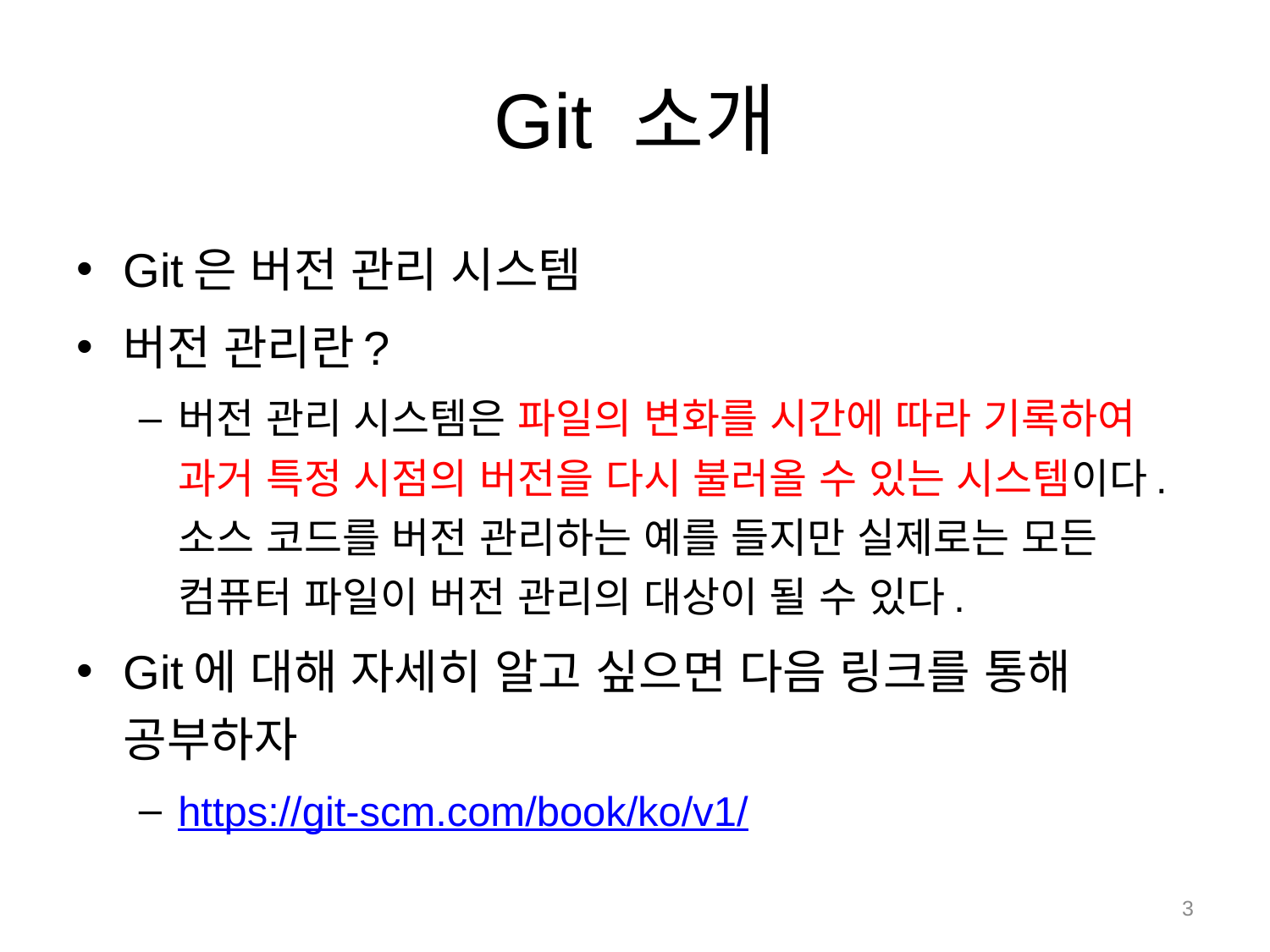

# Git 소개
Git은 버전 관리 시스템
버전 관리란?
버전 관리 시스템은 파일의 변화를 시간에 따라 기록하여 과거 특정 시점의 버전을 다시 불러올 수 있는 시스템이다. 소스 코드를 버전 관리하는 예를 들지만 실제로는 모든 컴퓨터 파일이 버전 관리의 대상이 될 수 있다.
Git에 대해 자세히 알고 싶으면 다음 링크를 통해 공부하자
https://git-scm.com/book/ko/v1/
3